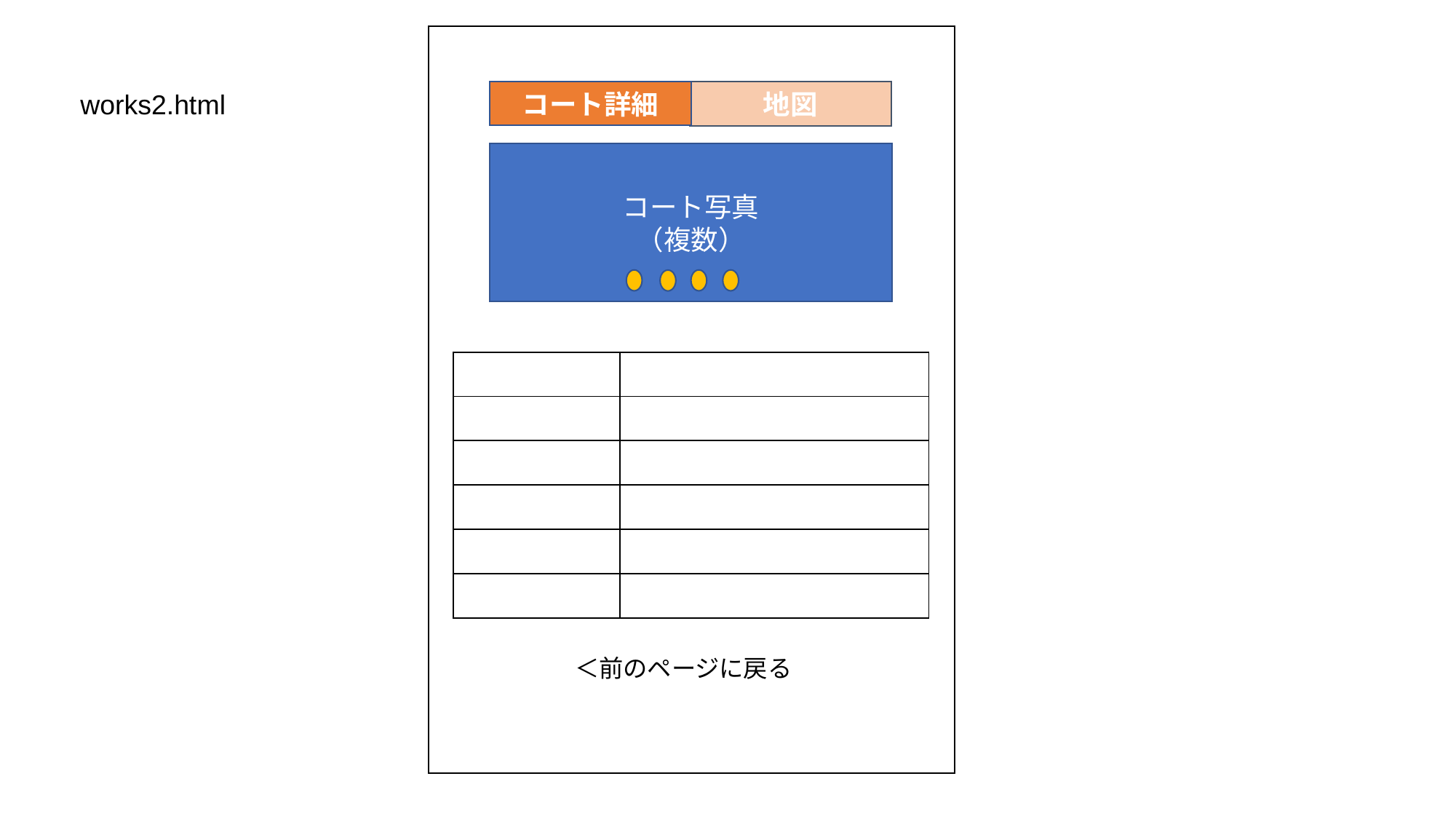

コート詳細
works2.html
地図
コート写真
（複数）

|  |  |
| --- | --- |
|  |  |
|  |  |
|  |  |
|  |  |
|  |  |
＜前のページに戻る